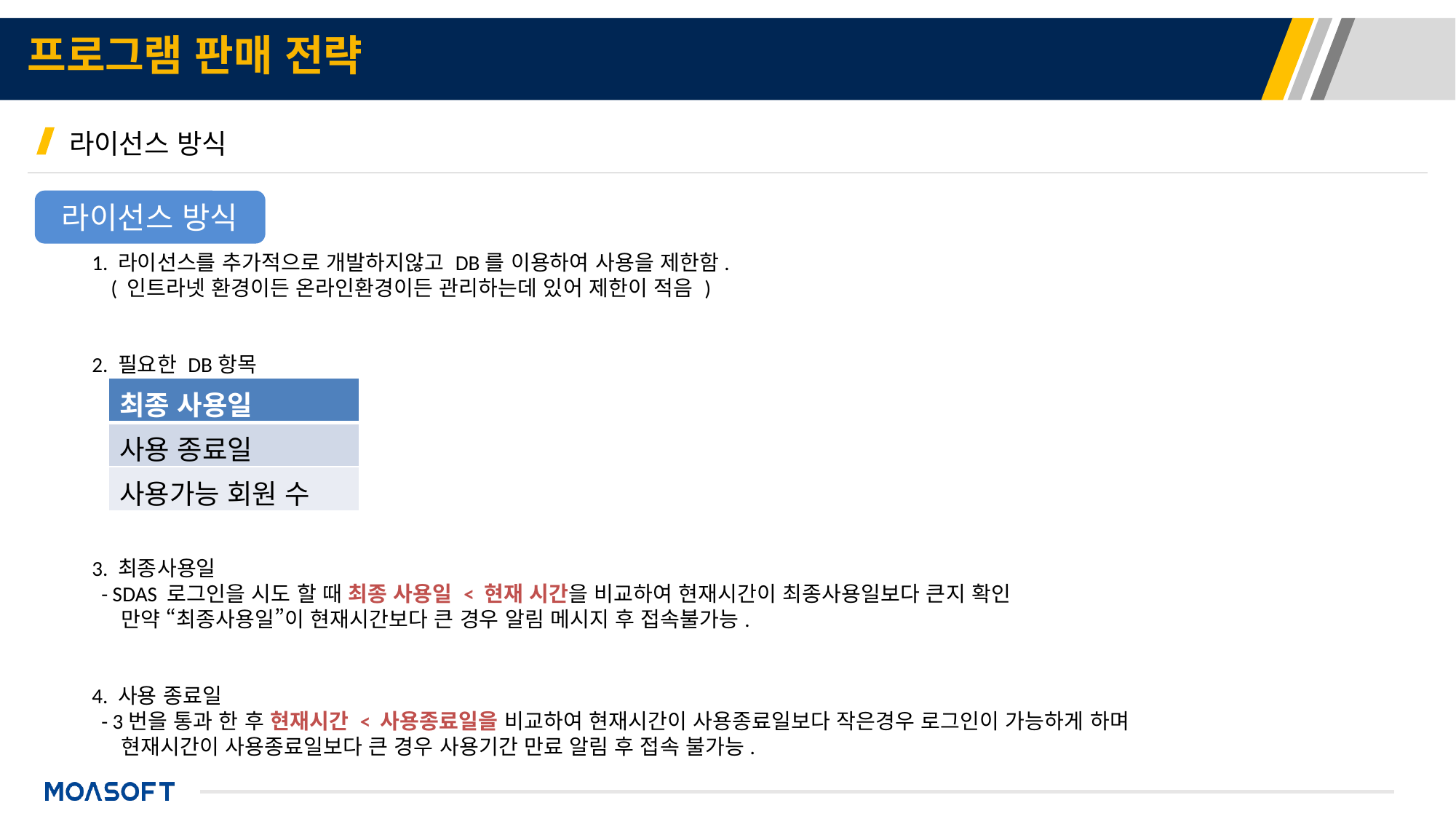

# 프로그램 판매 전략
라이선스 방식

라이선스 방식
1. 라이선스를 추가적으로 개발하지않고 DB를 이용하여 사용을 제한함.
    ( 인트라넷 환경이든 온라인환경이든 관리하는데 있어 제한이 적음 )

2. 필요한 DB항목

3. 최종사용일
  - SDAS 로그인을 시도 할 때 최종 사용일 < 현재 시간을 비교하여 현재시간이 최종사용일보다 큰지 확인
    만약 “최종사용일”이 현재시간보다 큰 경우 알림 메시지 후 접속불가능.

4. 사용 종료일
  - 3번을 통과 한 후 현재시간 < 사용종료일을 비교하여 현재시간이 사용종료일보다 작은경우 로그인이 가능하게 하며
    현재시간이 사용종료일보다 큰 경우 사용기간 만료 알림 후 접속 불가능.
| 최종 사용일 |
| --- |
| 사용 종료일 |
| 사용가능 회원 수 |